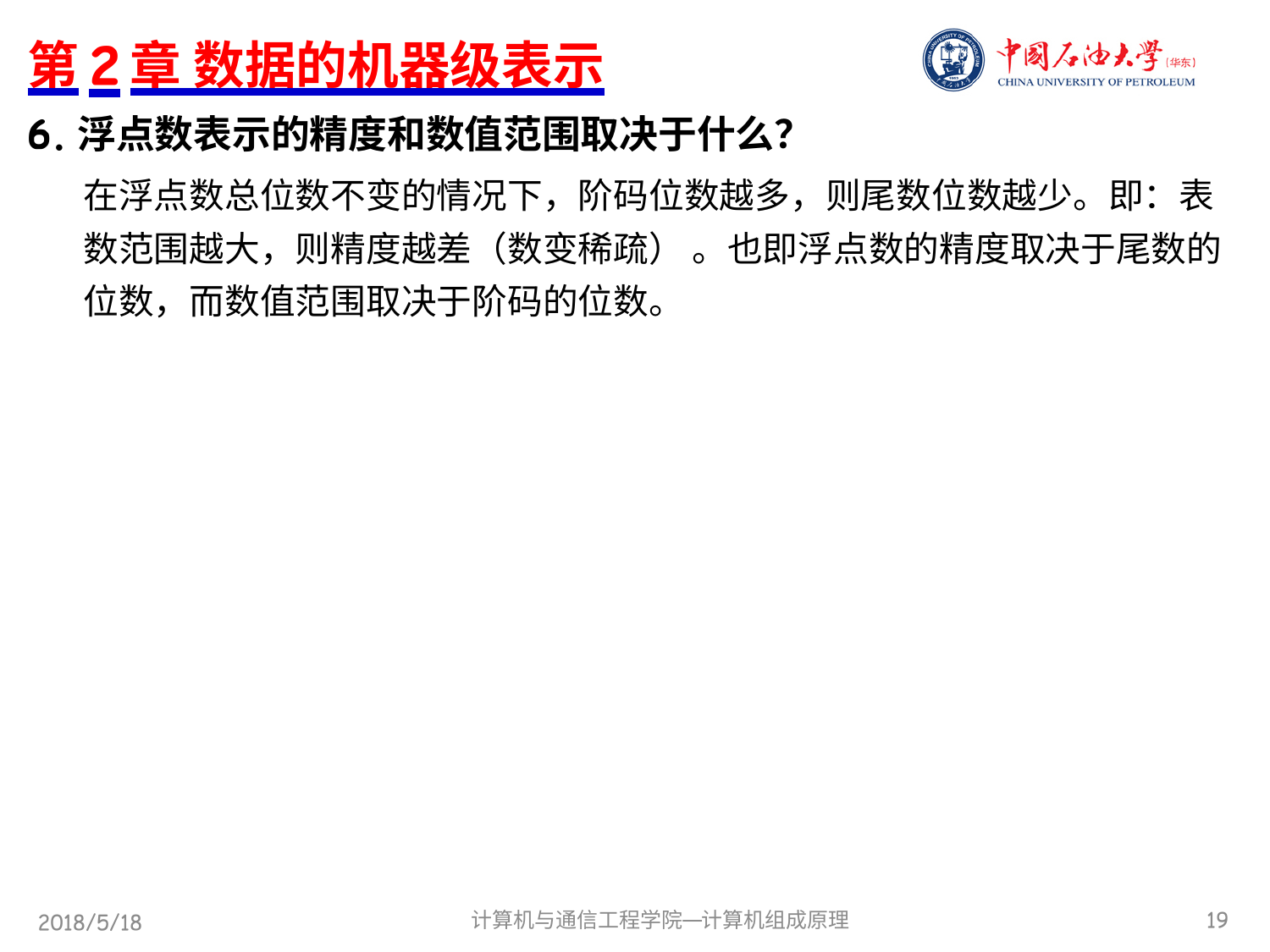

# 第2章 数据的机器级表示
6.浮点数表示的精度和数值范围取决于什么？
在浮点数总位数不变的情况下，阶码位数越多，则尾数位数越少。即：表数范围越大，则精度越差（数变稀疏） 。也即浮点数的精度取决于尾数的位数，而数值范围取决于阶码的位数。

计算机与通信工程学院—计算机组成原理
19
2018/5/18